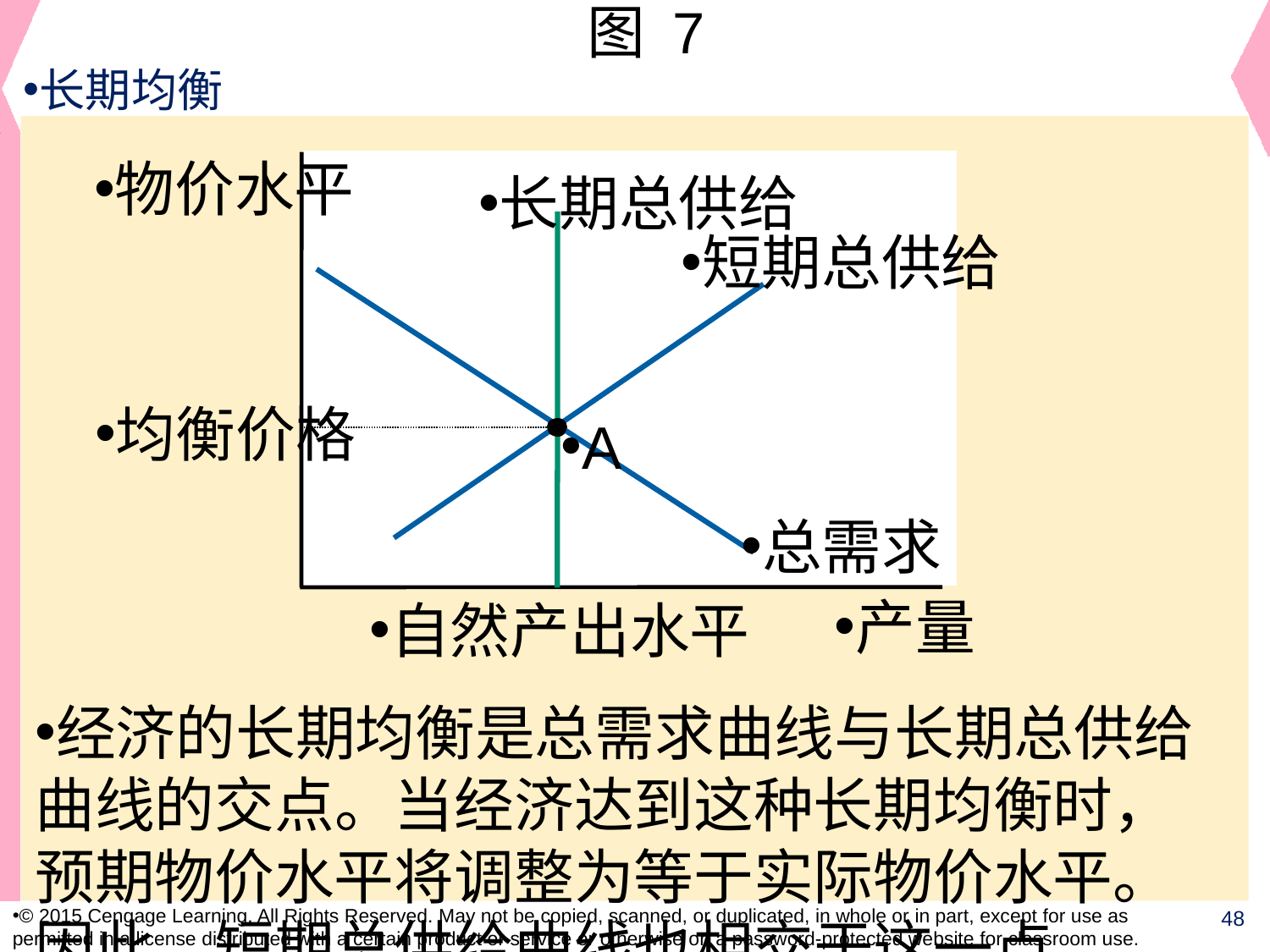

图 7
长期均衡
物价水平

长期总供给
自然产出水平
短期总供给
总需求
均衡价格

A
产量
经济的长期均衡是总需求曲线与长期总供给曲线的交点。当经济达到这种长期均衡时，预期物价水平将调整为等于实际物价水平。因此，短期总供给曲线也相交于这一点。
48
© 2015 Cengage Learning. All Rights Reserved. May not be copied, scanned, or duplicated, in whole or in part, except for use as permitted in a license distributed with a certain product or service or otherwise on a password-protected website for classroom use.